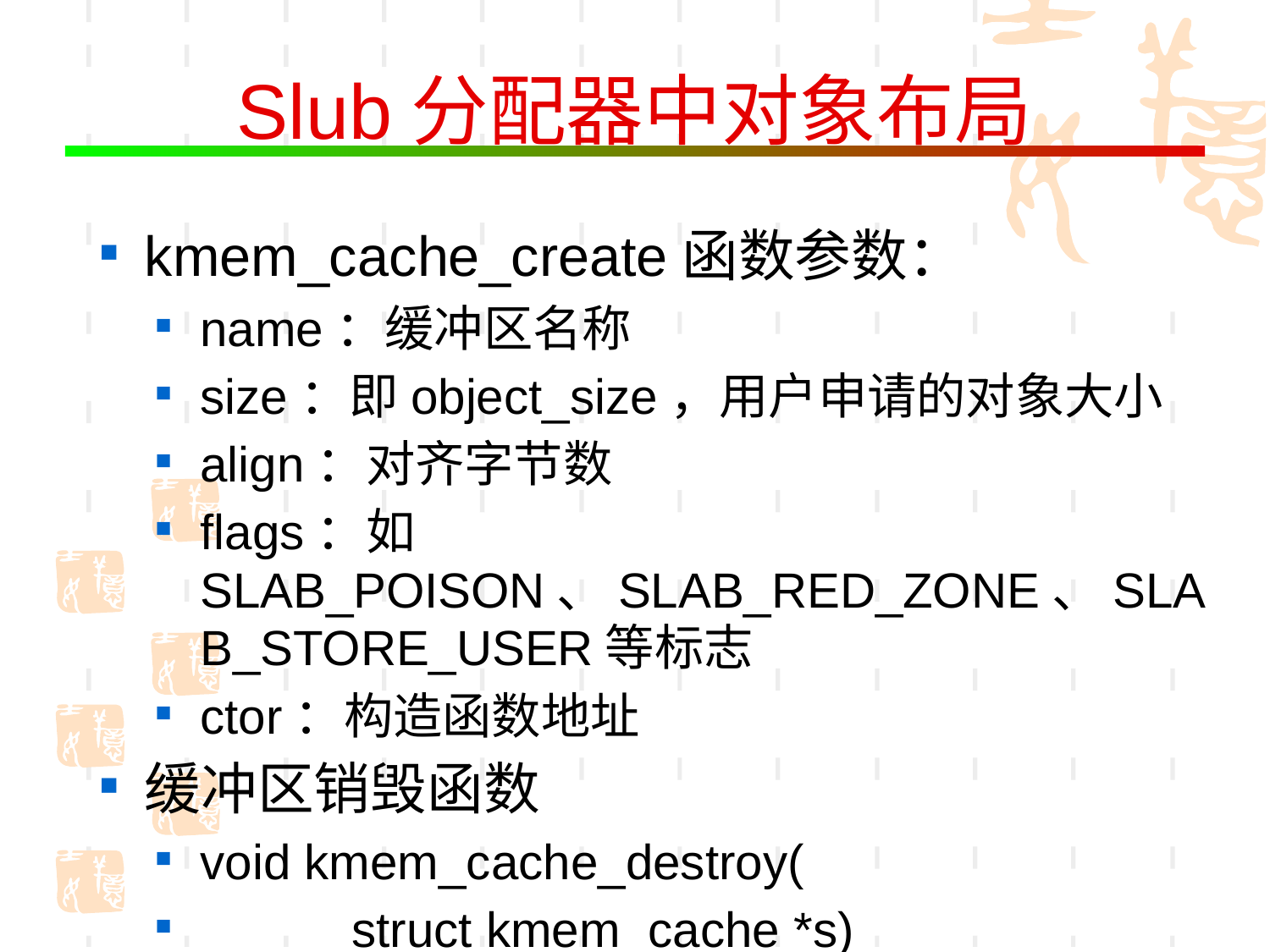

# Slub分配器中对象布局
kmem_cache_create函数参数：
name：缓冲区名称
size：即object_size，用户申请的对象大小
align：对齐字节数
flags：如SLAB_POISON、SLAB_RED_ZONE、SLAB_STORE_USER等标志
ctor：构造函数地址
缓冲区销毁函数
void kmem_cache_destroy(
           struct kmem_cache *s)